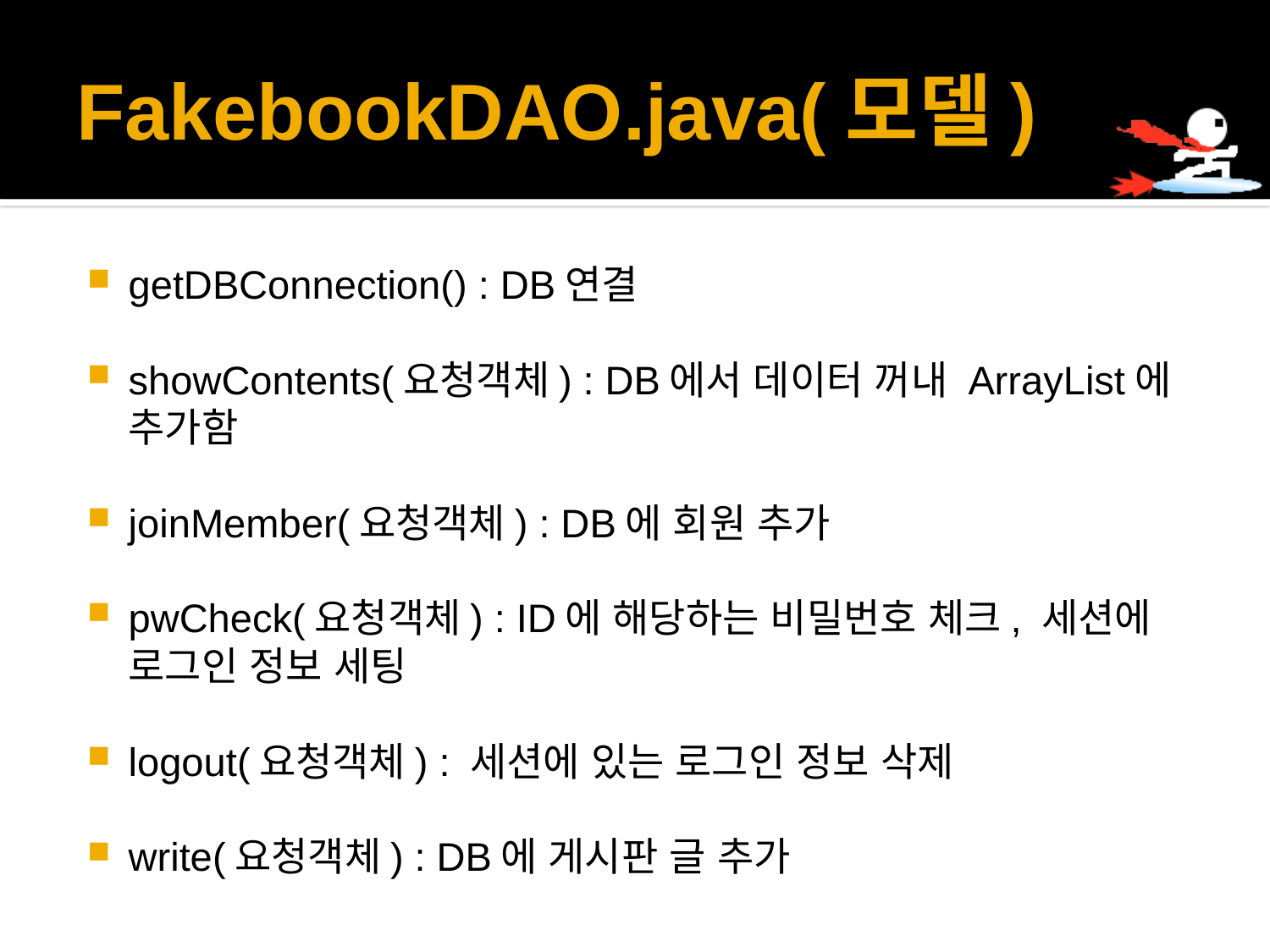

# FakebookDAO.java(모델)
getDBConnection() : DB연결

showContents(요청객체) : DB에서 데이터 꺼내 ArrayList에 추가함

joinMember(요청객체) : DB에 회원 추가

pwCheck(요청객체) : ID에 해당하는 비밀번호 체크, 세션에 로그인 정보 세팅

logout(요청객체) : 세션에 있는 로그인 정보 삭제

write(요청객체) : DB에 게시판 글 추가